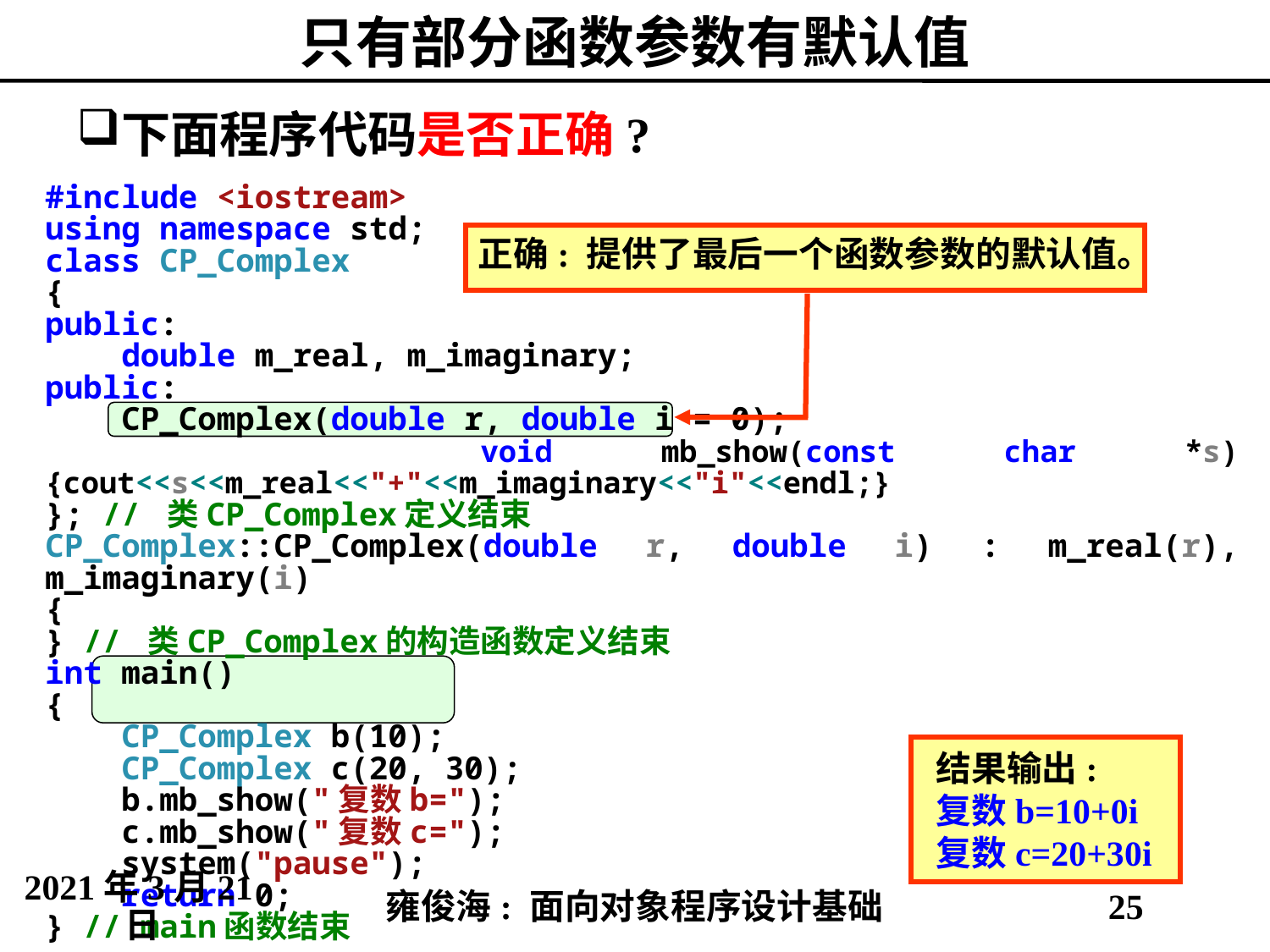

# 只有部分函数参数有默认值

下面程序代码是否正确?
#include <iostream>
using namespace std;
class CP_Complex
{
public:
    double m_real, m_imaginary;
public:
    CP_Complex(double r, double i = 0);
    void mb_show(const char *s) {cout<<s<<m_real<<"+"<<m_imaginary<<"i"<<endl;}
}; // 类CP_Complex定义结束
CP_Complex::CP_Complex(double r, double i) : m_real(r), m_imaginary(i)
{
} // 类CP_Complex的构造函数定义结束
int main()
{
    CP_Complex b(10);
    CP_Complex c(20, 30);
    b.mb_show("复数b=");
    c.mb_show("复数c=");
    system("pause");
    return 0;
} // main函数结束
正确: 提供了最后一个函数参数的默认值。

结果输出:
复数b=10+0i
复数c=20+30i
2021年3月21日
雍俊海: 面向对象程序设计基础
25